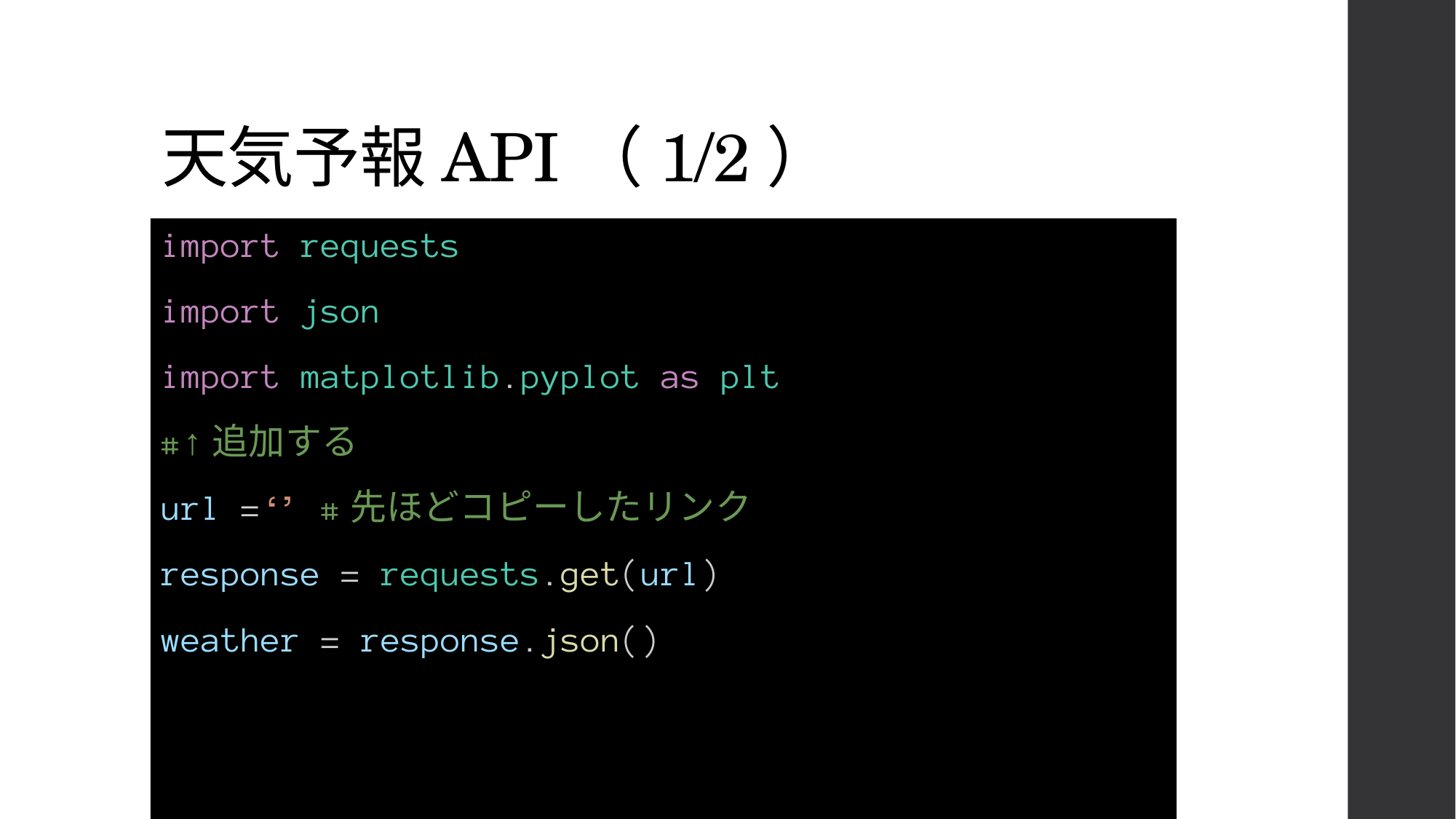

# 天気予報API（1/2）
import requests
import json
import matplotlib.pyplot as plt
#↑追加する
url =‘’ #先ほどコピーしたリンク
response = requests.get(url)
weather = response.json()